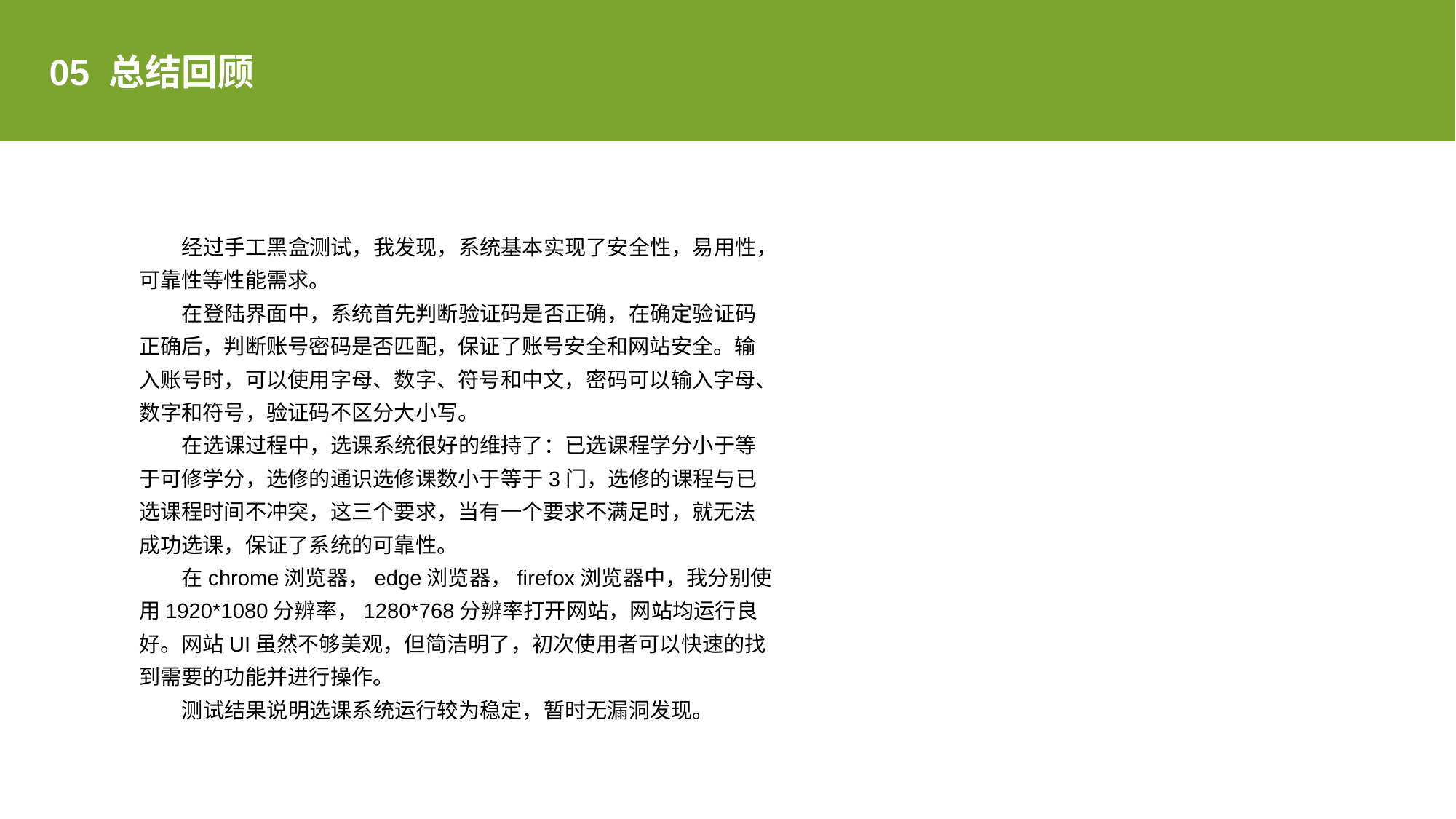

05 总结回顾
        经过手工黑盒测试，我发现，系统基本实现了安全性，易用性，可靠性等性能需求。
        在登陆界面中，系统首先判断验证码是否正确，在确定验证码正确后，判断账号密码是否匹配，保证了账号安全和网站安全。输入账号时，可以使用字母、数字、符号和中文，密码可以输入字母、数字和符号，验证码不区分大小写。
        在选课过程中，选课系统很好的维持了：已选课程学分小于等于可修学分，选修的通识选修课数小于等于3门，选修的课程与已选课程时间不冲突，这三个要求，当有一个要求不满足时，就无法成功选课，保证了系统的可靠性。
        在chrome浏览器，edge浏览器，firefox浏览器中，我分别使用1920*1080分辨率，1280*768分辨率打开网站，网站均运行良好。网站UI虽然不够美观，但简洁明了，初次使用者可以快速的找到需要的功能并进行操作。
        测试结果说明选课系统运行较为稳定，暂时无漏洞发现。